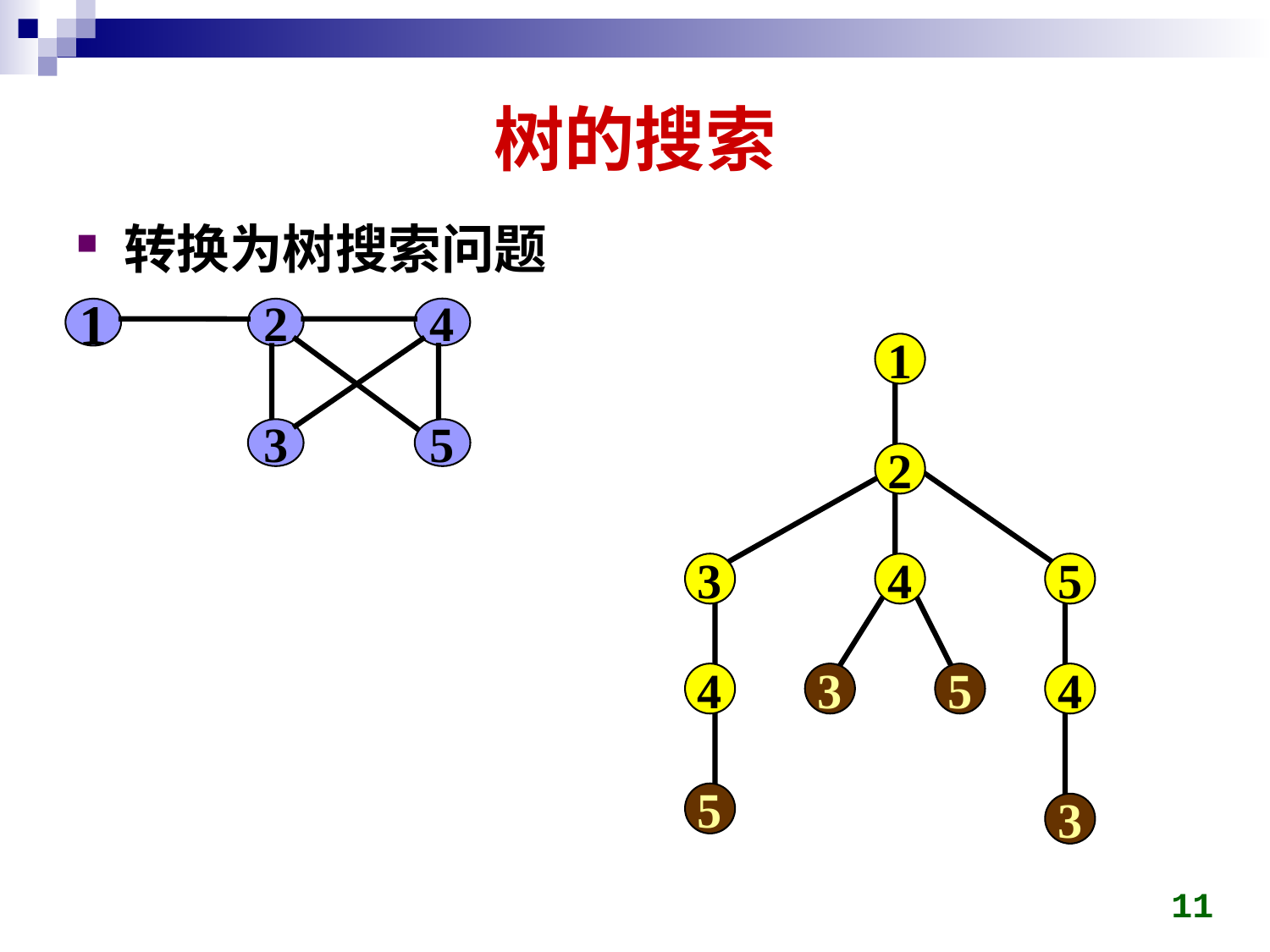

# 树的搜索
转换为树搜索问题
4
1
2

3
5
1

2

3
4
5

4
3
5
4

5
3
11